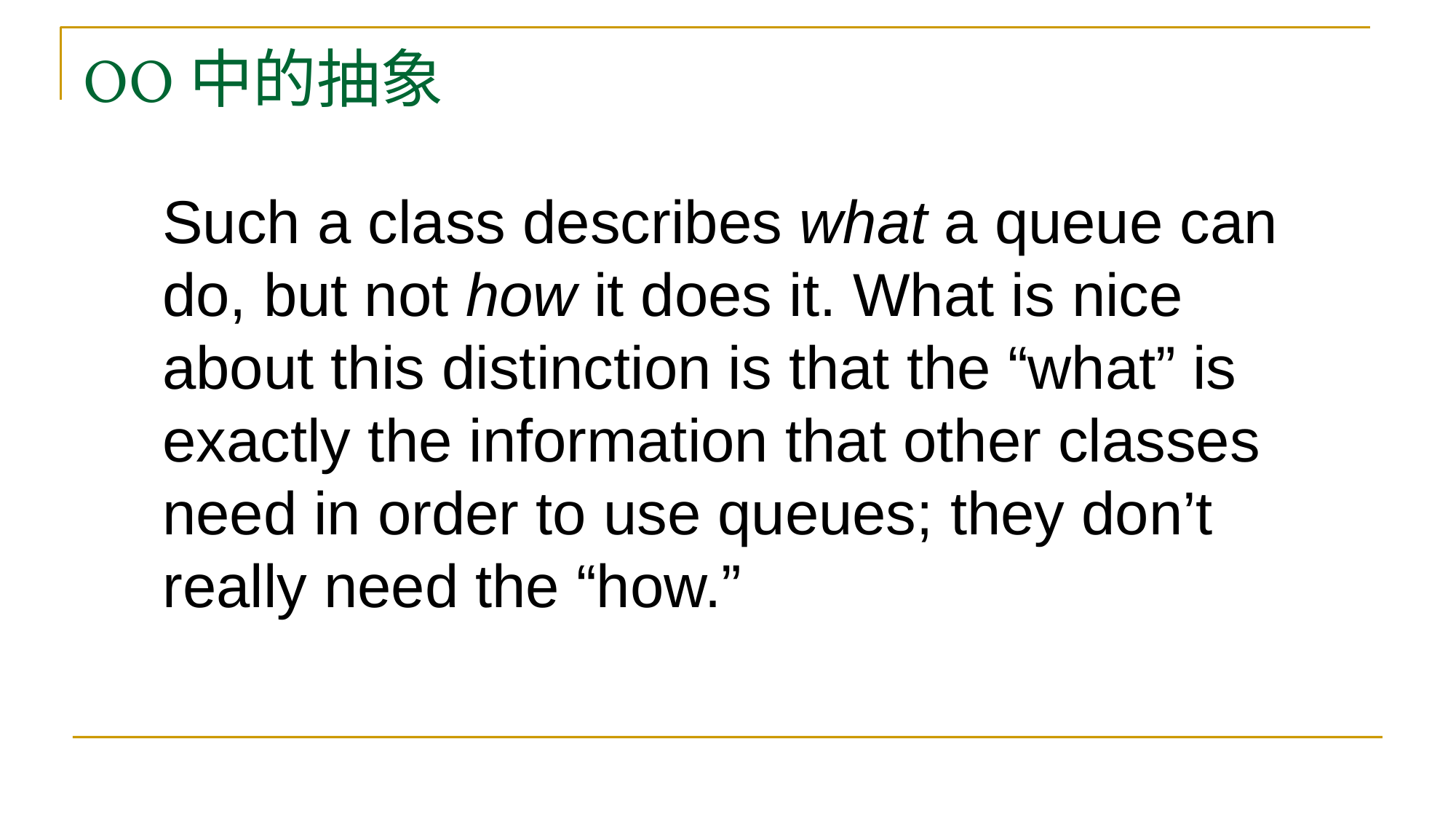

# OO中的抽象
Such a class describes what a queue can do, but not how it does it. What is nice about this distinction is that the “what” is exactly the information that other classes need in order to use queues; they don’t really need the “how.”